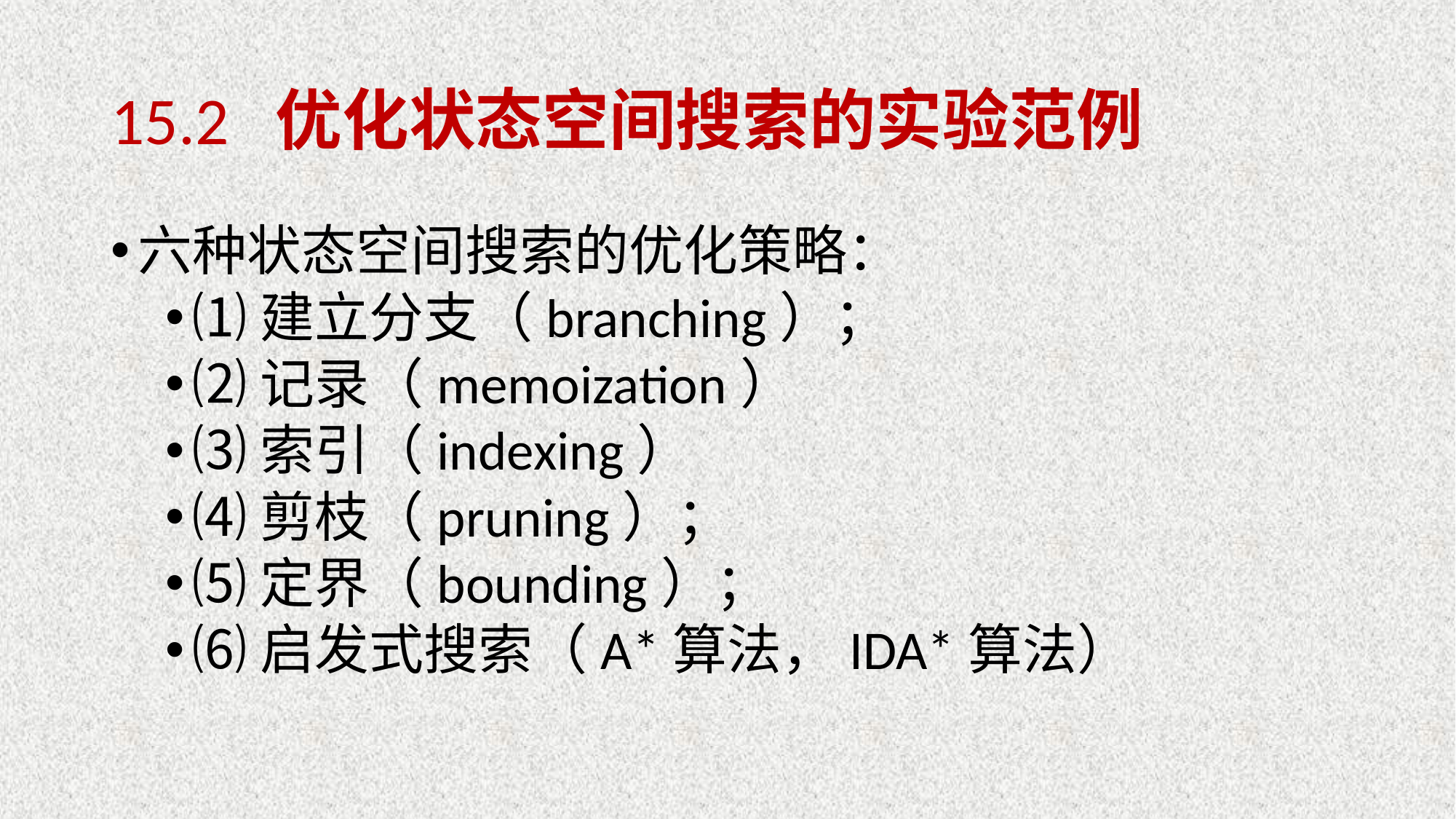

# 15.2  优化状态空间搜索的实验范例
六种状态空间搜索的优化策略：
⑴建立分支（branching）；
⑵记录（memoization）
⑶索引（indexing）
⑷剪枝（pruning）；
⑸定界（bounding）；
⑹启发式搜索（A*算法，IDA*算法）